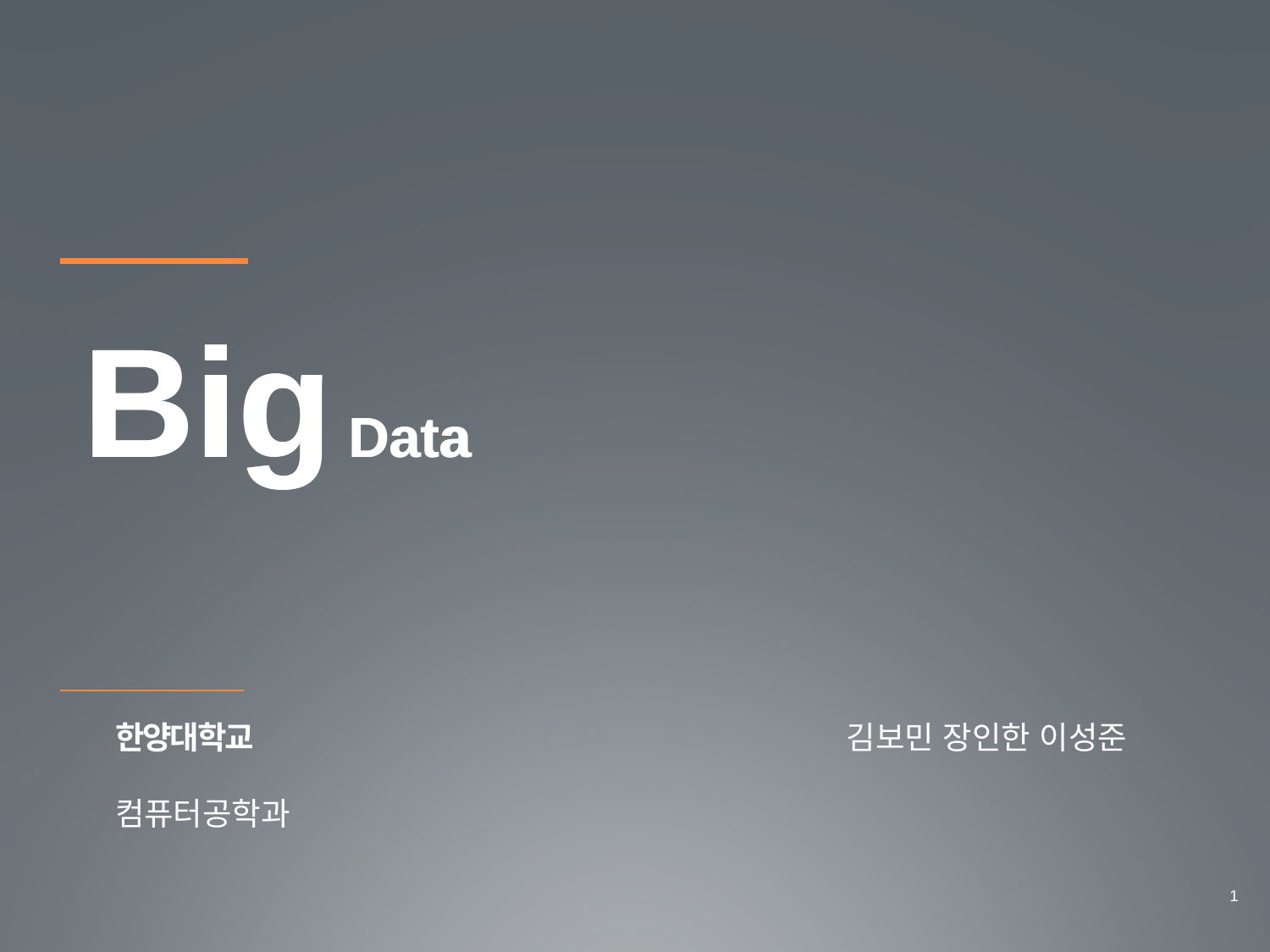

Big Data
Big Data
한양대학교

컴퓨터공학과
김보민 장인한 이성준